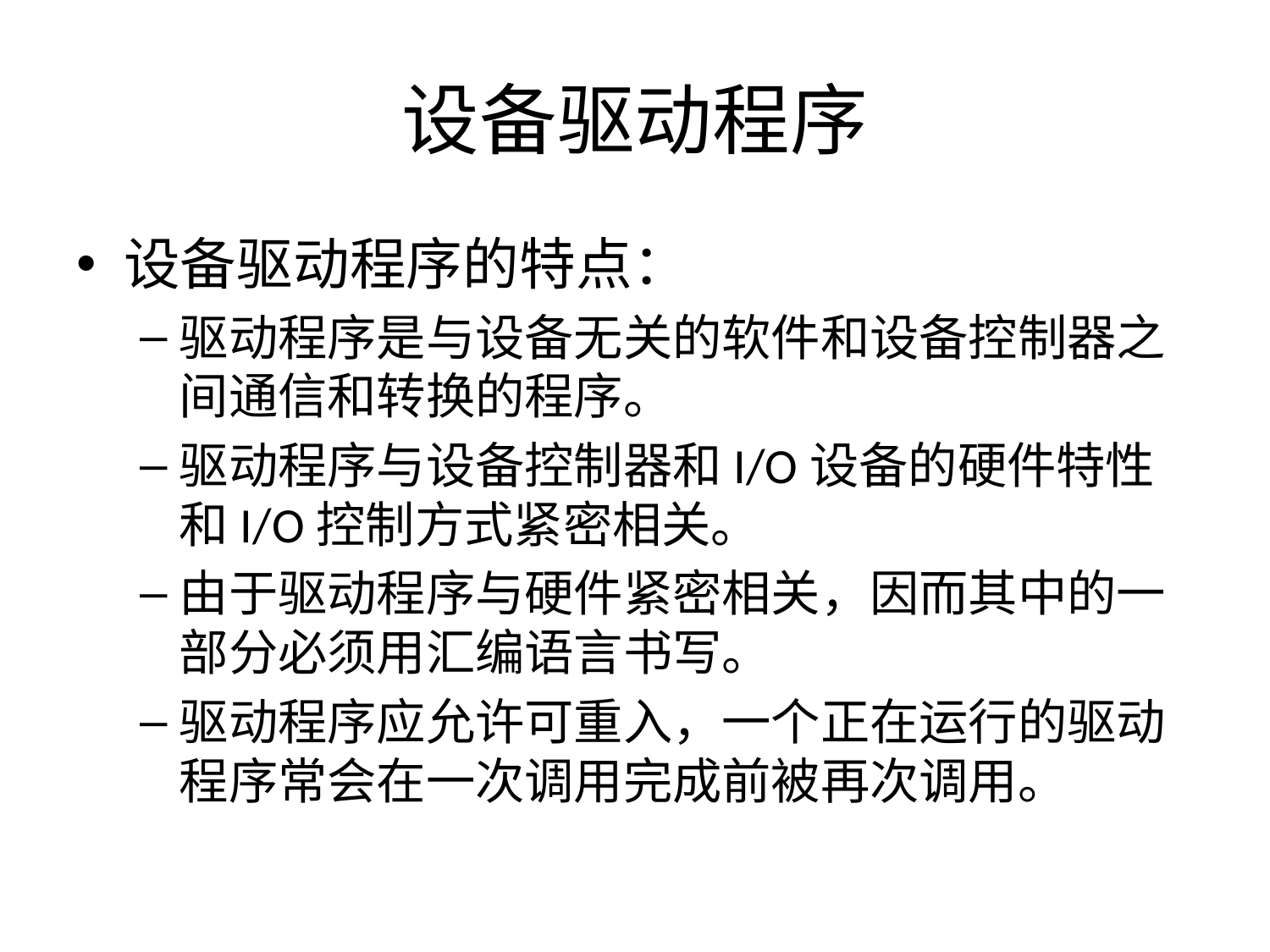

# 设备驱动程序
设备驱动程序的特点：
驱动程序是与设备无关的软件和设备控制器之间通信和转换的程序。
驱动程序与设备控制器和I/O设备的硬件特性和I/O控制方式紧密相关。
由于驱动程序与硬件紧密相关，因而其中的一部分必须用汇编语言书写。
驱动程序应允许可重入，一个正在运行的驱动程序常会在一次调用完成前被再次调用。